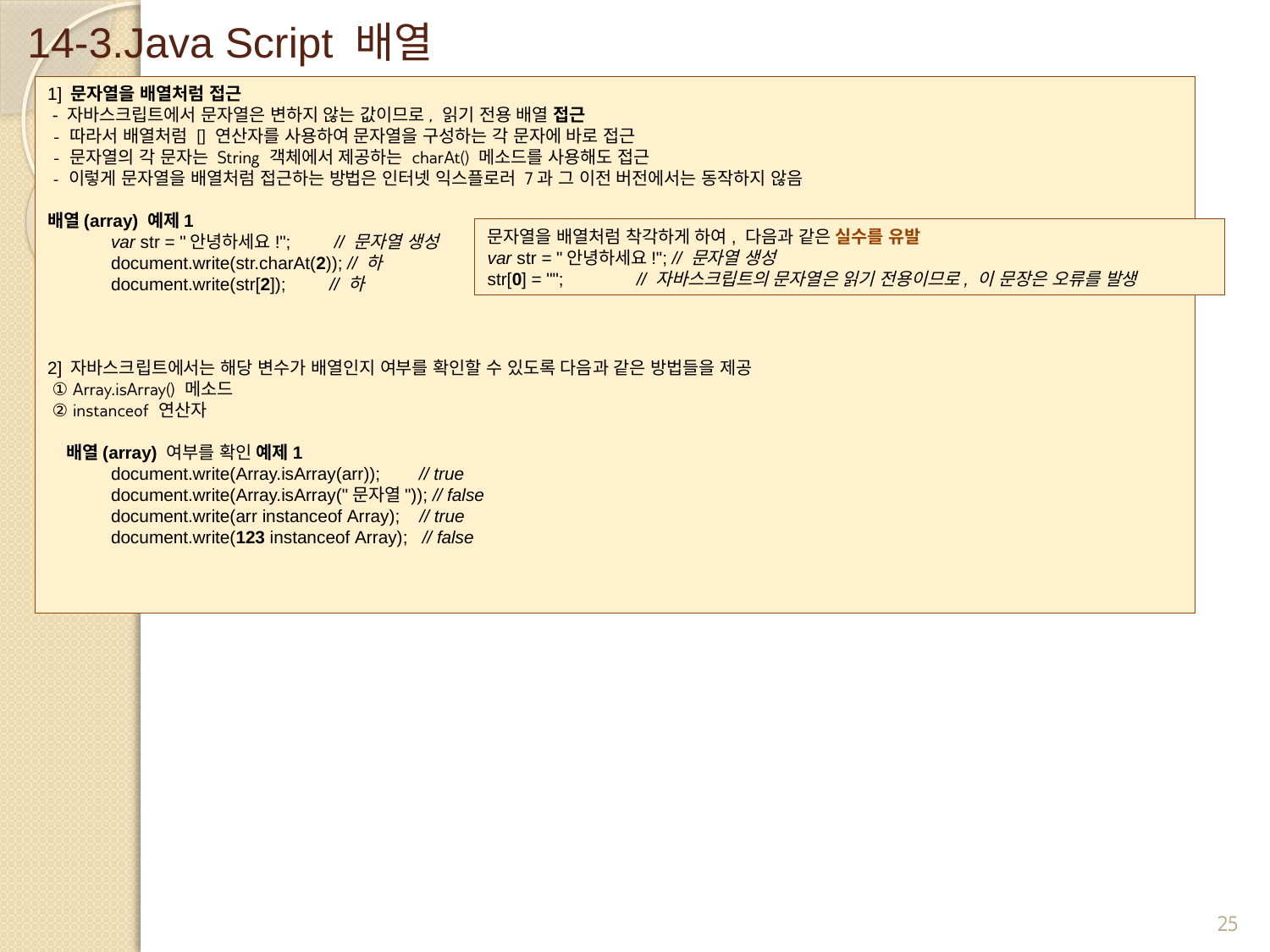

# 14-3.Java Script 배열
1] 문자열을 배열처럼 접근
 - 자바스크립트에서 문자열은 변하지 않는 값이므로, 읽기 전용 배열 접근
 - 따라서 배열처럼 [] 연산자를 사용하여 문자열을 구성하는 각 문자에 바로 접근
 - 문자열의 각 문자는 String 객체에서 제공하는 charAt() 메소드를 사용해도 접근
 - 이렇게 문자열을 배열처럼 접근하는 방법은 인터넷 익스플로러 7과 그 이전 버전에서는 동작하지 않음

배열(array) 예제1
var str = "안녕하세요!";         // 문자열 생성
document.write(str.charAt(2)); // 하
document.write(str[2]);         // 하

2] 자바스크립트에서는 해당 변수가 배열인지 여부를 확인할 수 있도록 다음과 같은 방법들을 제공
 ① Array.isArray() 메소드
 ② instanceof 연산자

   배열(array) 여부를 확인 예제1
document.write(Array.isArray(arr));        // true
document.write(Array.isArray("문자열")); // false
document.write(arr instanceof Array);    // true
document.write(123 instanceof Array);   // false

문자열을 배열처럼 착각하게 하여, 다음과 같은 실수를 유발
var str = "안녕하세요!"; // 문자열 생성
str[0] = "";               // 자바스크립트의 문자열은 읽기 전용이므로, 이 문장은 오류를 발생
25